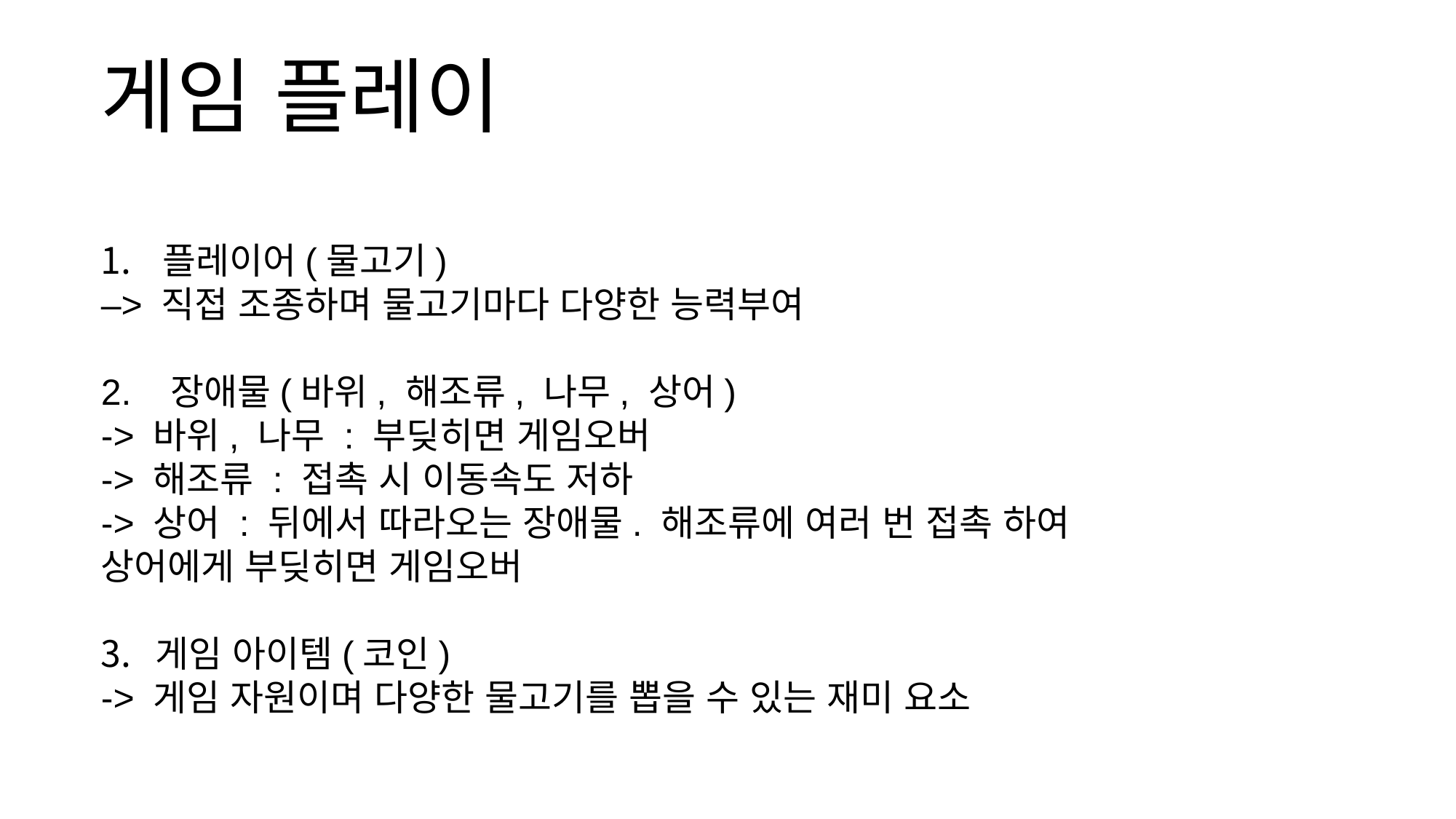

게임 플레이
플레이어(물고기)
–> 직접 조종하며 물고기마다 다양한 능력부여

2.   장애물(바위, 해조류, 나무, 상어)
-> 바위, 나무 : 부딪히면 게임오버
-> 해조류 : 접촉 시 이동속도 저하
-> 상어 : 뒤에서 따라오는 장애물. 해조류에 여러 번 접촉 하여 상어에게 부딪히면 게임오버

게임 아이템(코인)
-> 게임 자원이며 다양한 물고기를 뽑을 수 있는 재미 요소